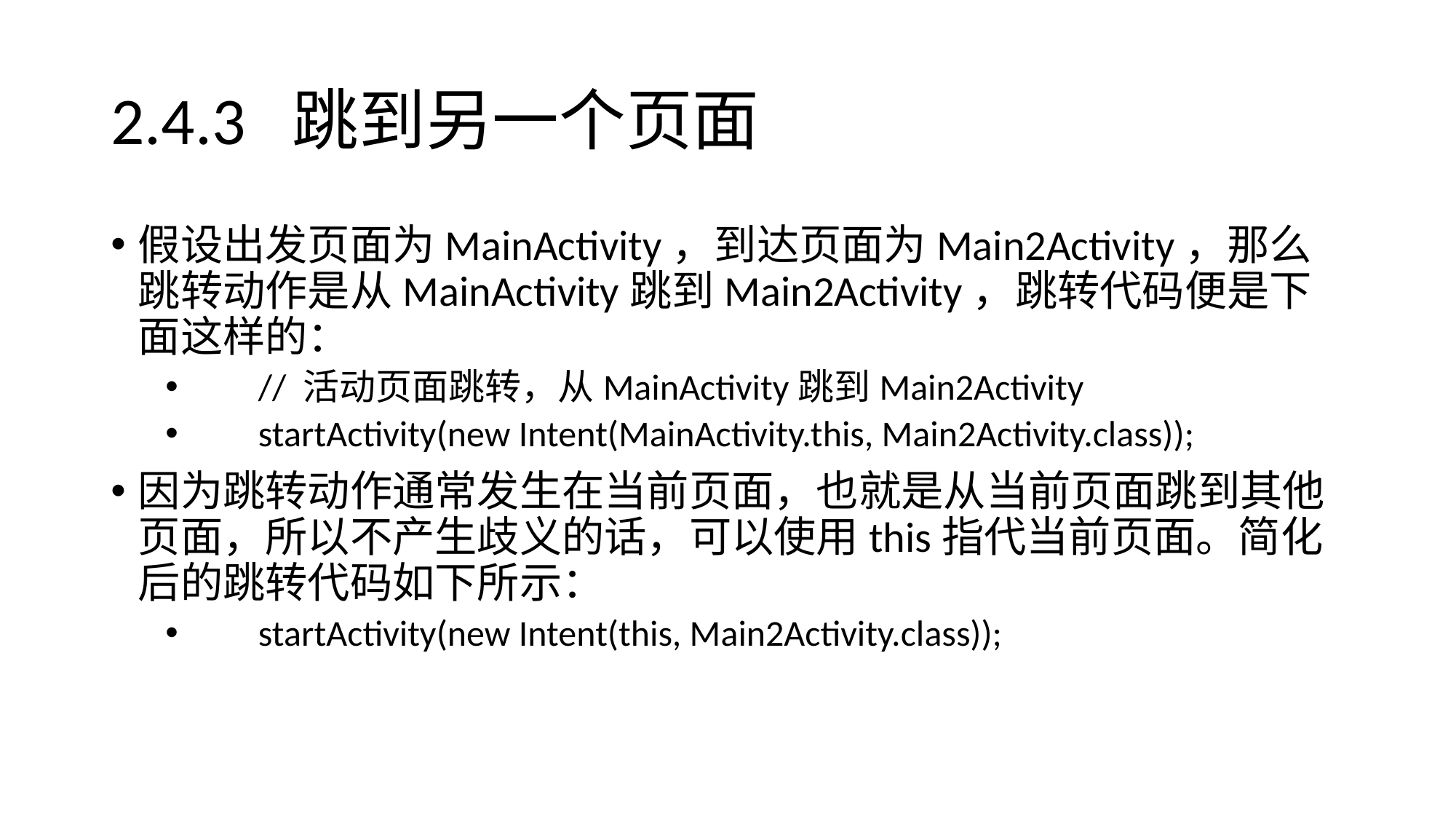

# 2.4.3  跳到另一个页面
假设出发页面为MainActivity，到达页面为Main2Activity，那么跳转动作是从MainActivity跳到Main2Activity，跳转代码便是下面这样的：
        // 活动页面跳转，从MainActivity跳到Main2Activity
        startActivity(new Intent(MainActivity.this, Main2Activity.class));
因为跳转动作通常发生在当前页面，也就是从当前页面跳到其他页面，所以不产生歧义的话，可以使用this指代当前页面。简化后的跳转代码如下所示：
        startActivity(new Intent(this, Main2Activity.class));